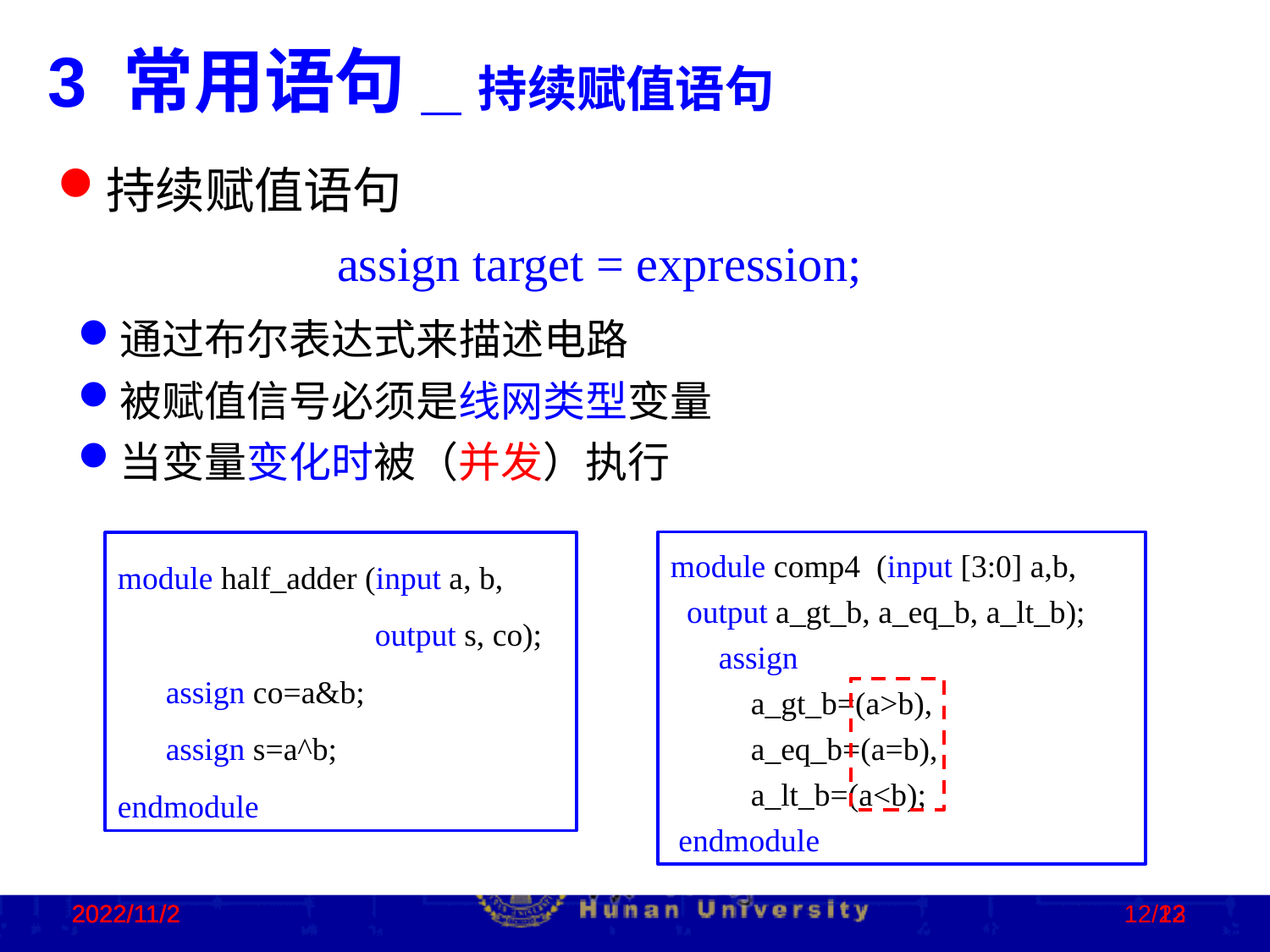

3 常用语句_持续赋值语句
持续赋值语句
assign target = expression;
通过布尔表达式来描述电路
被赋值信号必须是线网类型变量
当变量变化时被（并发）执行
module comp4  (input [3:0] a,b,
  output a_gt_b, a_eq_b, a_lt_b);
      assign
          a_gt_b=(a>b),
          a_eq_b=(a=b),
          a_lt_b=(a<b);
 endmodule
module half_adder (input a, b,
                                output s, co);
      assign co=a&b;
      assign s=a^b;
endmodule

2022/11/2
2022/11/2
2022/11/2
12
12
12
2022/11/2
12/23